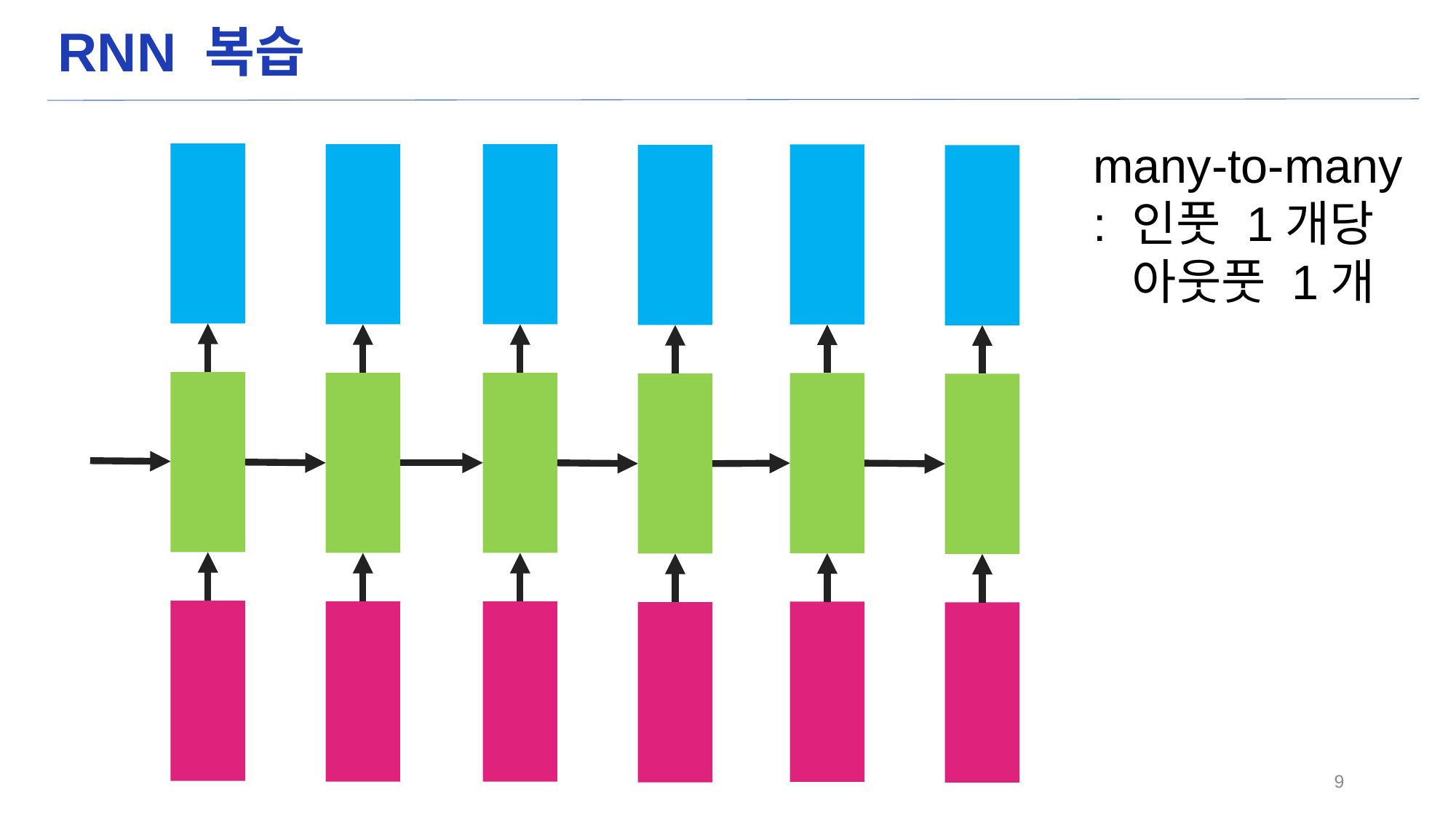

# RNN 복습
many-to-many
: 인풋 1개당
  아웃풋 1개

9